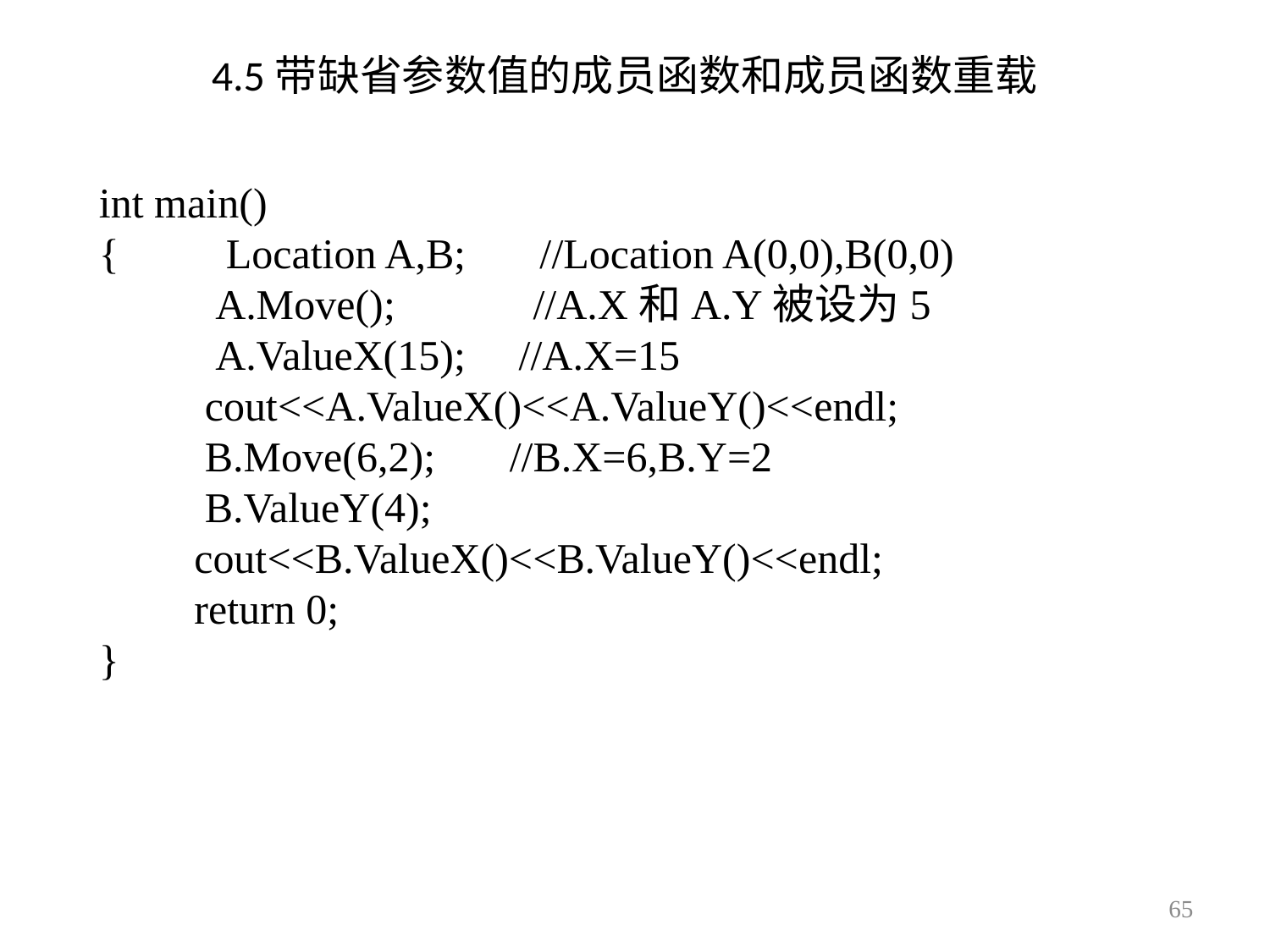

# 4.5带缺省参数值的成员函数和成员函数重载
int main()
{	Location A,B;       //Location A(0,0),B(0,0)
           A.Move();             //A.X和A.Y被设为5
           A.ValueX(15);     //A.X=15
          cout<<A.ValueX()<<A.ValueY()<<endl;
          B.Move(6,2);       //B.X=6,B.Y=2
          B.ValueY(4);
         cout<<B.ValueX()<<B.ValueY()<<endl;
         return 0;
}

65